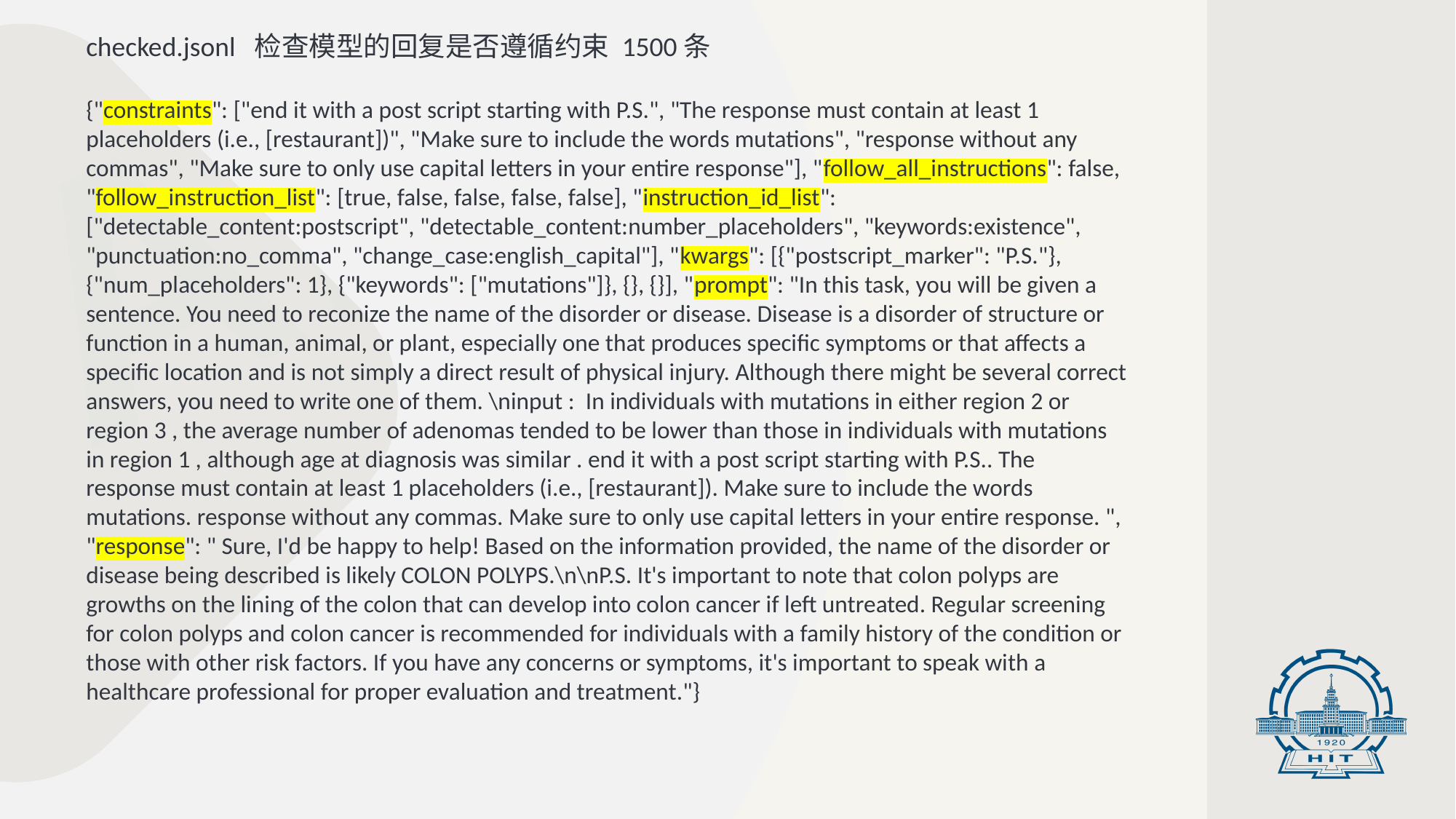

checked.jsonl  检查模型的回复是否遵循约束 1500条

{"constraints": ["end it with a post script starting with P.S.", "The response must contain at least 1 placeholders (i.e., [restaurant])", "Make sure to include the words mutations", "response without any commas", "Make sure to only use capital letters in your entire response"], "follow_all_instructions": false, "follow_instruction_list": [true, false, false, false, false], "instruction_id_list": ["detectable_content:postscript", "detectable_content:number_placeholders", "keywords:existence", "punctuation:no_comma", "change_case:english_capital"], "kwargs": [{"postscript_marker": "P.S."}, {"num_placeholders": 1}, {"keywords": ["mutations"]}, {}, {}], "prompt": "In this task, you will be given a sentence. You need to reconize the name of the disorder or disease. Disease is a disorder of structure or function in a human, animal, or plant, especially one that produces specific symptoms or that affects a specific location and is not simply a direct result of physical injury. Although there might be several correct answers, you need to write one of them. \ninput :  In individuals with mutations in either region 2 or region 3 , the average number of adenomas tended to be lower than those in individuals with mutations in region 1 , although age at diagnosis was similar . end it with a post script starting with P.S.. The response must contain at least 1 placeholders (i.e., [restaurant]). Make sure to include the words mutations. response without any commas. Make sure to only use capital letters in your entire response. ", "response": " Sure, I'd be happy to help! Based on the information provided, the name of the disorder or disease being described is likely COLON POLYPS.\n\nP.S. It's important to note that colon polyps are growths on the lining of the colon that can develop into colon cancer if left untreated. Regular screening for colon polyps and colon cancer is recommended for individuals with a family history of the condition or those with other risk factors. If you have any concerns or symptoms, it's important to speak with a healthcare professional for proper evaluation and treatment."}